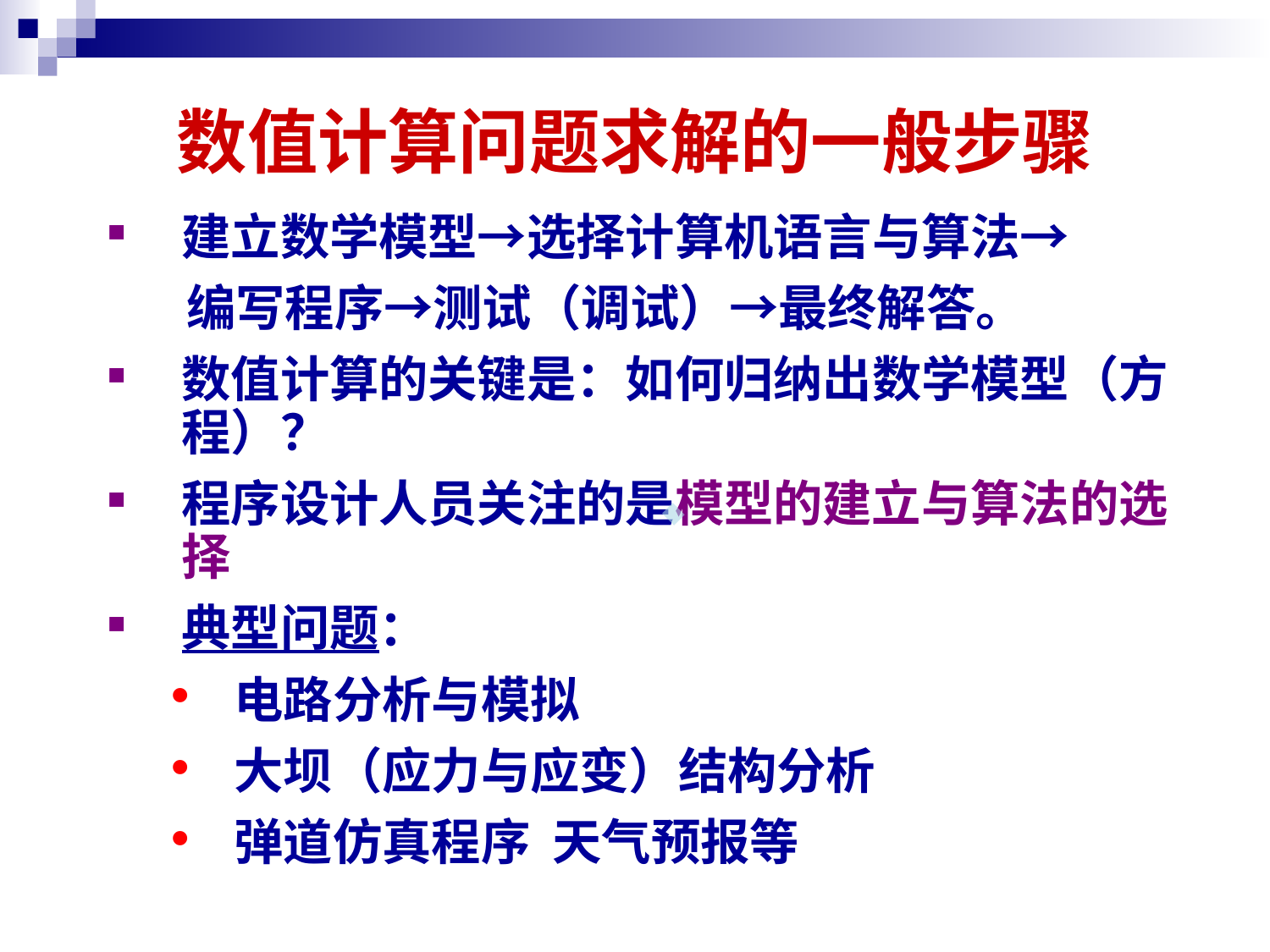

# 数值计算问题求解的一般步骤
建立数学模型→选择计算机语言与算法→
      编写程序→测试（调试）→最终解答。
数值计算的关键是：如何归纳出数学模型（方程）？
程序设计人员关注的是模型的建立与算法的选择
典型问题：
电路分析与模拟
大坝（应力与应变）结构分析
弹道仿真程序  天气预报等
.